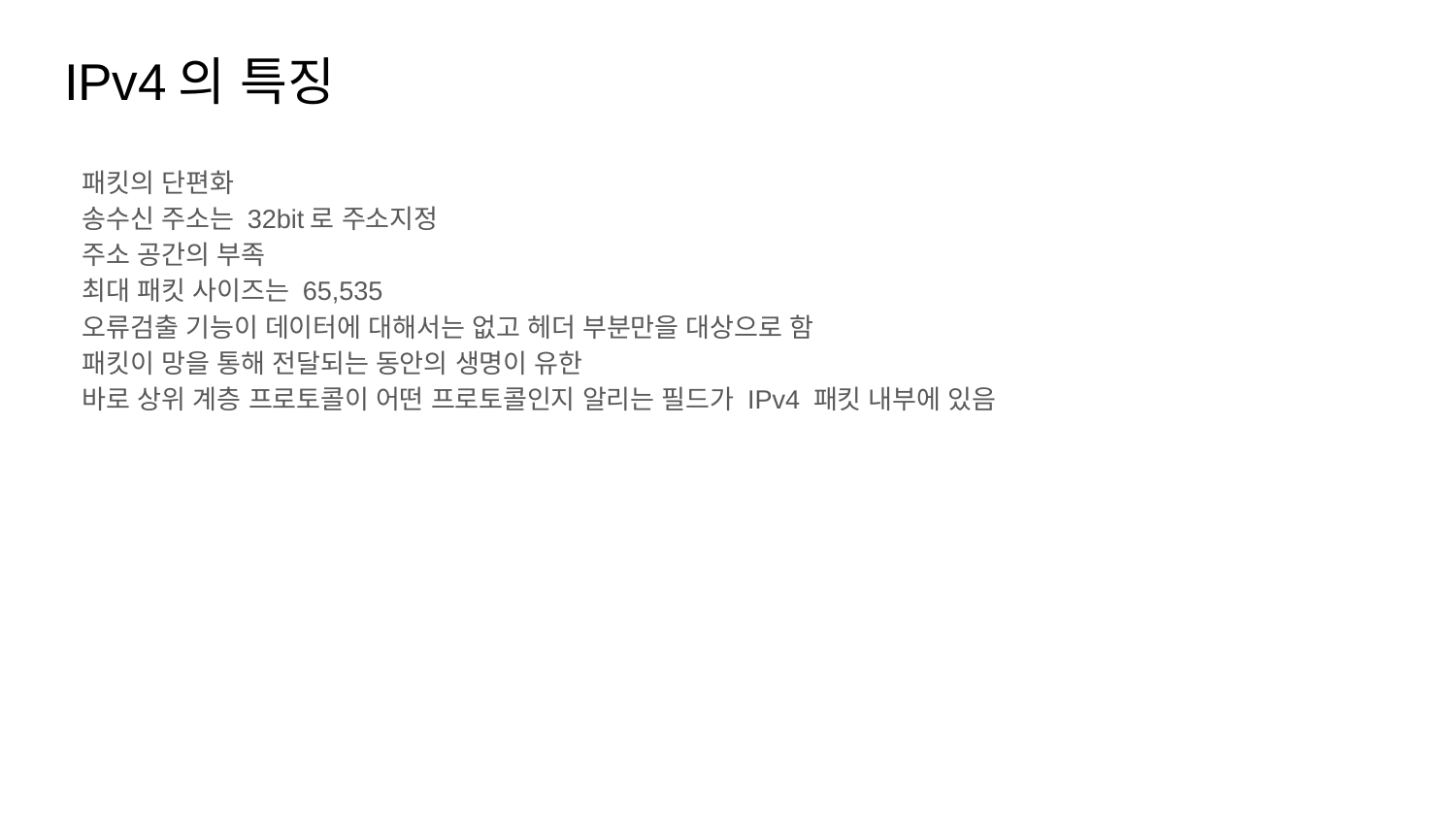

# IPv4의 특징
패킷의 단편화
송수신 주소는 32bit로 주소지정
주소 공간의 부족
최대 패킷 사이즈는 65,535
오류검출 기능이 데이터에 대해서는 없고 헤더 부분만을 대상으로 함
패킷이 망을 통해 전달되는 동안의 생명이 유한
바로 상위 계층 프로토콜이 어떤 프로토콜인지 알리는 필드가 IPv4 패킷 내부에 있음